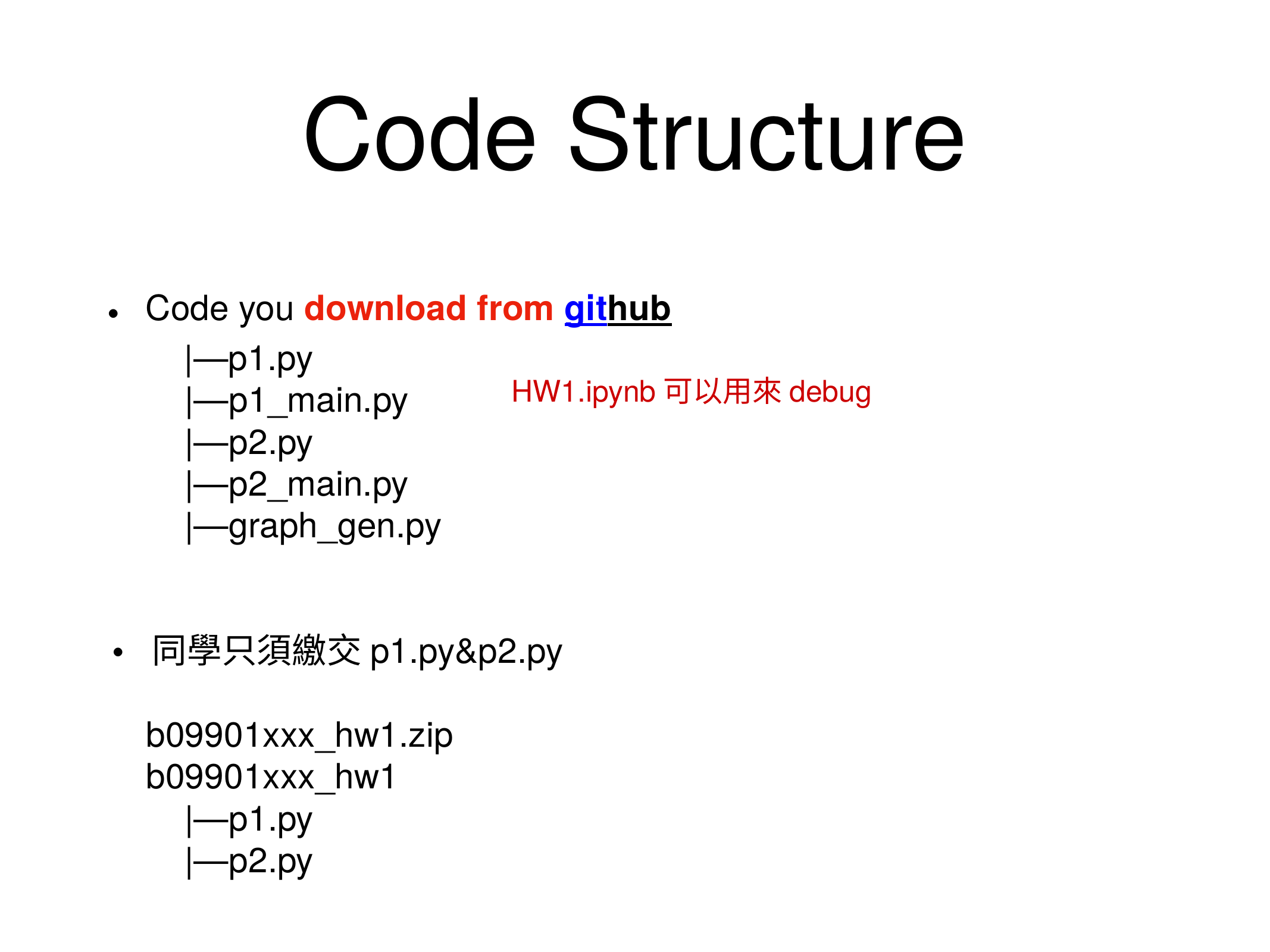

# Code Structure
Code you download from github
    |—p1.py
        |—p1_main.py
        |—p2.py
        |—p2_main.py
        |—graph_gen.py

同學只須繳交p1.py&p2.py

    b09901xxx_hw1.zip
    b09901xxx_hw1
        |—p1.py
        |—p2.py
HW1.ipynb可以用來debug